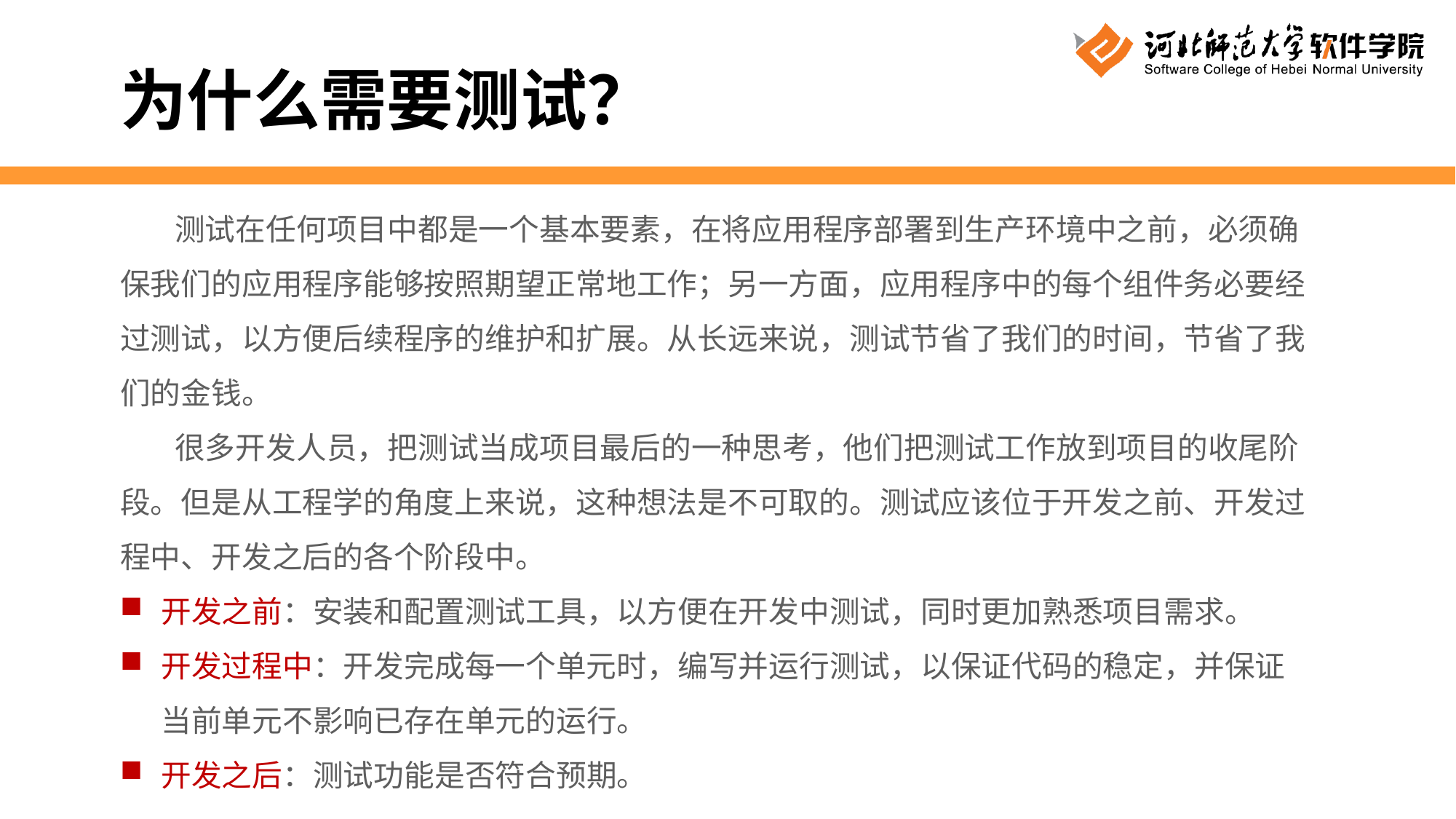

为什么需要测试？
测试在任何项目中都是一个基本要素，在将应用程序部署到生产环境中之前，必须确保我们的应用程序能够按照期望正常地工作；另一方面，应用程序中的每个组件务必要经过测试，以方便后续程序的维护和扩展。从长远来说，测试节省了我们的时间，节省了我们的金钱。
很多开发人员，把测试当成项目最后的一种思考，他们把测试工作放到项目的收尾阶段。但是从工程学的角度上来说，这种想法是不可取的。测试应该位于开发之前、开发过程中、开发之后的各个阶段中。
开发之前：安装和配置测试工具，以方便在开发中测试，同时更加熟悉项目需求。
开发过程中：开发完成每一个单元时，编写并运行测试，以保证代码的稳定，并保证当前单元不影响已存在单元的运行。
开发之后：测试功能是否符合预期。